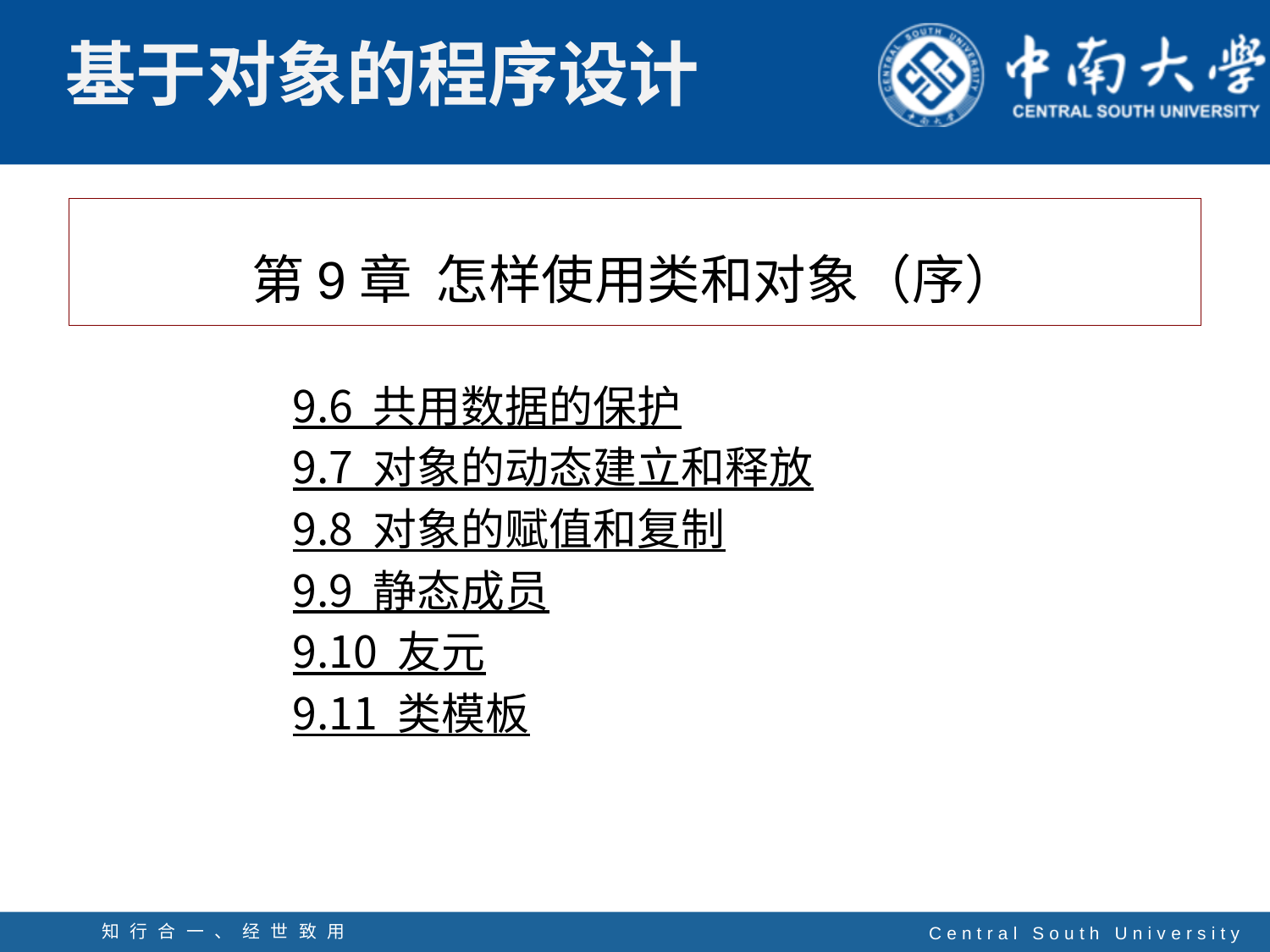

第9章  怎样使用类和对象（序）
9.6  共用数据的保护
9.7  对象的动态建立和释放
9.8  对象的赋值和复制
9.9  静态成员
9.10  友元
9.11  类模板

知行合一、经世致用
自强不息 厚德载物
Central South University